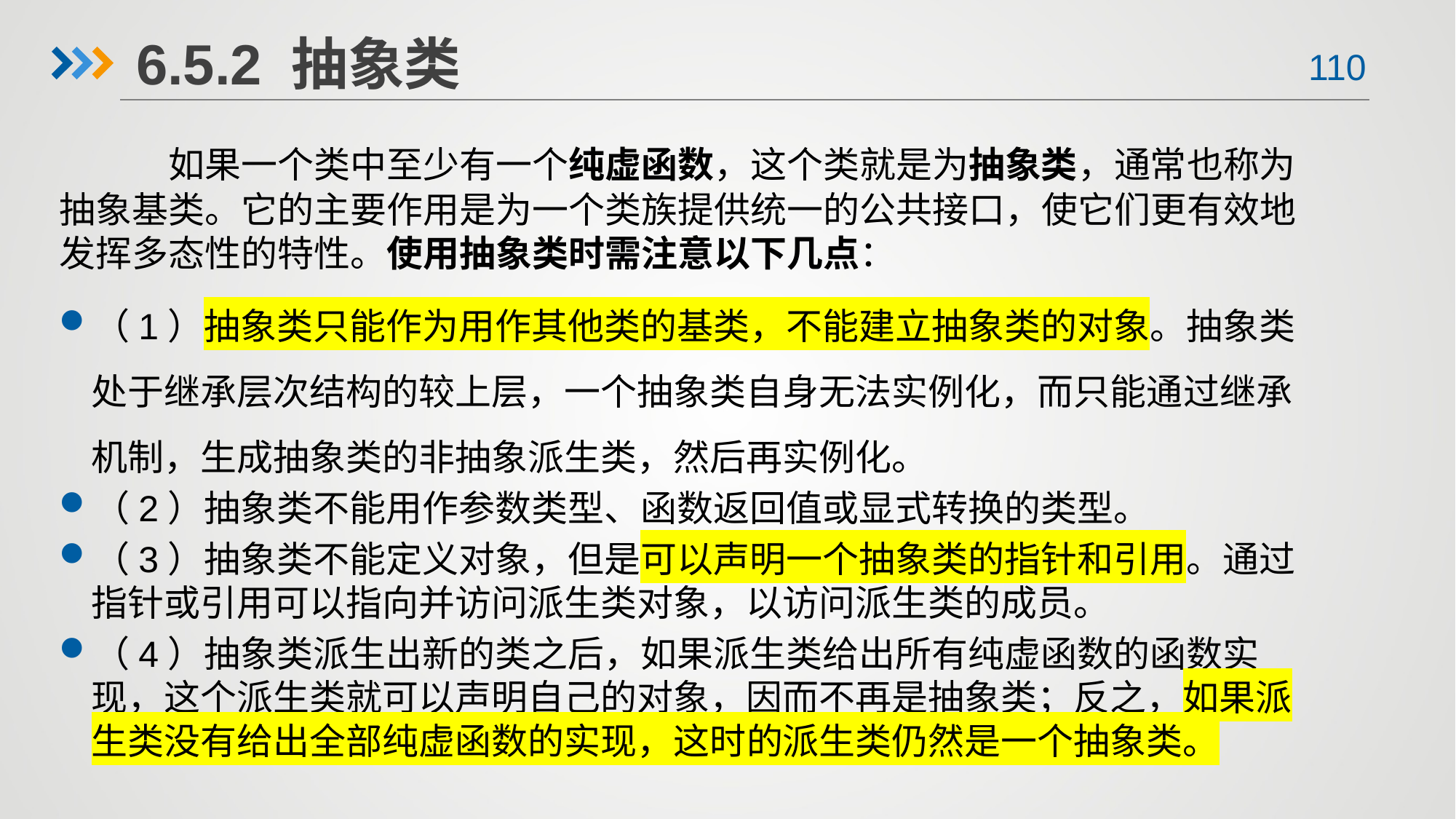

6.5.2 抽象类
	如果一个类中至少有一个纯虚函数，这个类就是为抽象类，通常也称为抽象基类。它的主要作用是为一个类族提供统一的公共接口，使它们更有效地发挥多态性的特性。使用抽象类时需注意以下几点：
（1）抽象类只能作为用作其他类的基类，不能建立抽象类的对象。抽象类处于继承层次结构的较上层，一个抽象类自身无法实例化，而只能通过继承机制，生成抽象类的非抽象派生类，然后再实例化。
（2）抽象类不能用作参数类型、函数返回值或显式转换的类型。
（3）抽象类不能定义对象，但是可以声明一个抽象类的指针和引用。通过指针或引用可以指向并访问派生类对象，以访问派生类的成员。
（4）抽象类派生出新的类之后，如果派生类给出所有纯虚函数的函数实现，这个派生类就可以声明自己的对象，因而不再是抽象类；反之，如果派生类没有给出全部纯虚函数的实现，这时的派生类仍然是一个抽象类。